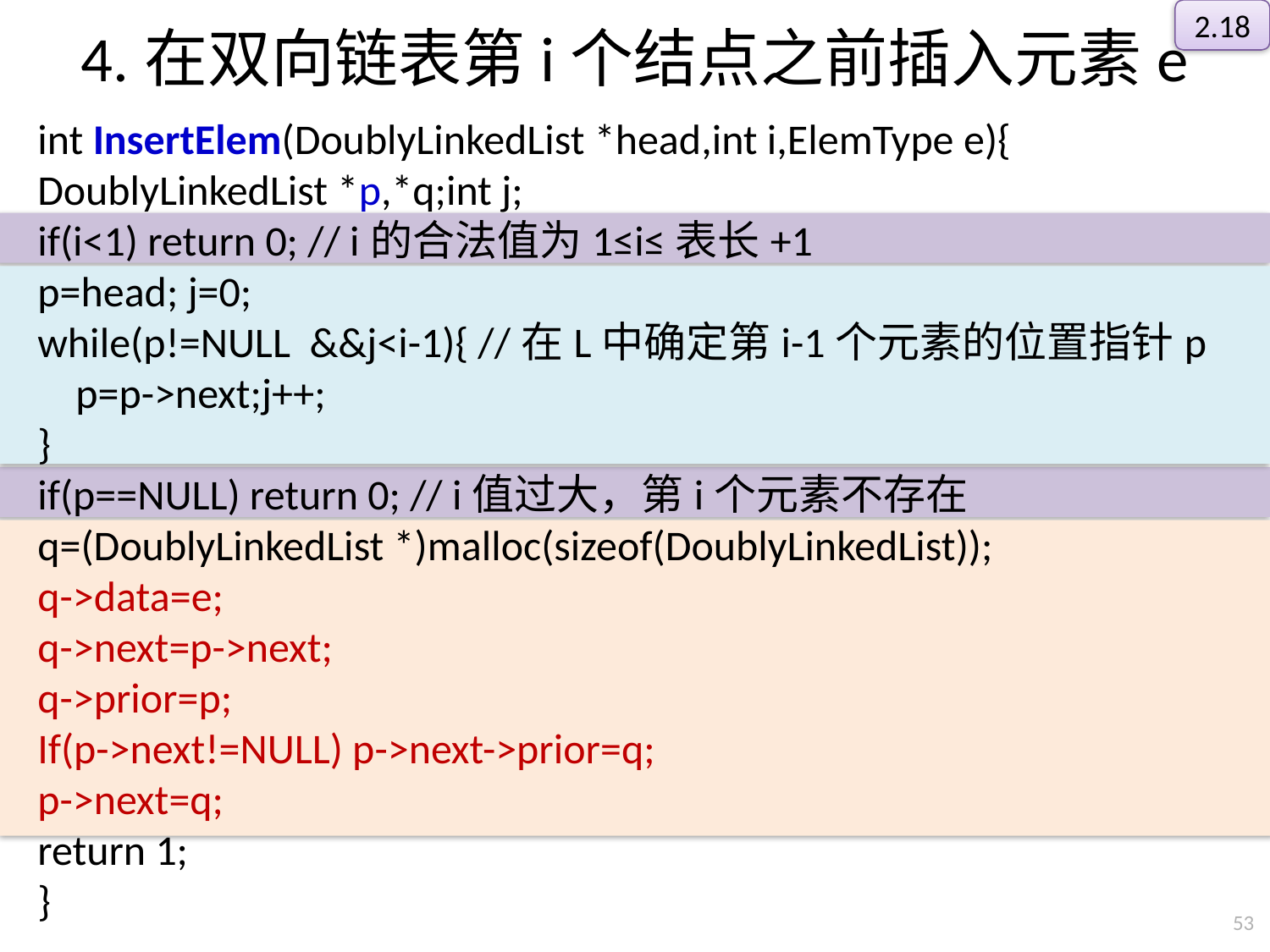

2.18
# 4.在双向链表第i个结点之前插入元素e
int InsertElem(DoublyLinkedList *head,int i,ElemType e){
DoublyLinkedList *p,*q;int j;
if(i<1) return 0; // i的合法值为1≤i≤表长+1
p=head; j=0;
while(p!=NULL  &&j<i-1){ //在L中确定第i-1个元素的位置指针p
    p=p->next;j++;
}
if(p==NULL) return 0; // i值过大，第i个元素不存在
q=(DoublyLinkedList *)malloc(sizeof(DoublyLinkedList));
q->data=e;
q->next=p->next;
q->prior=p;
If(p->next!=NULL) p->next->prior=q;
p->next=q;
return 1;
}

53